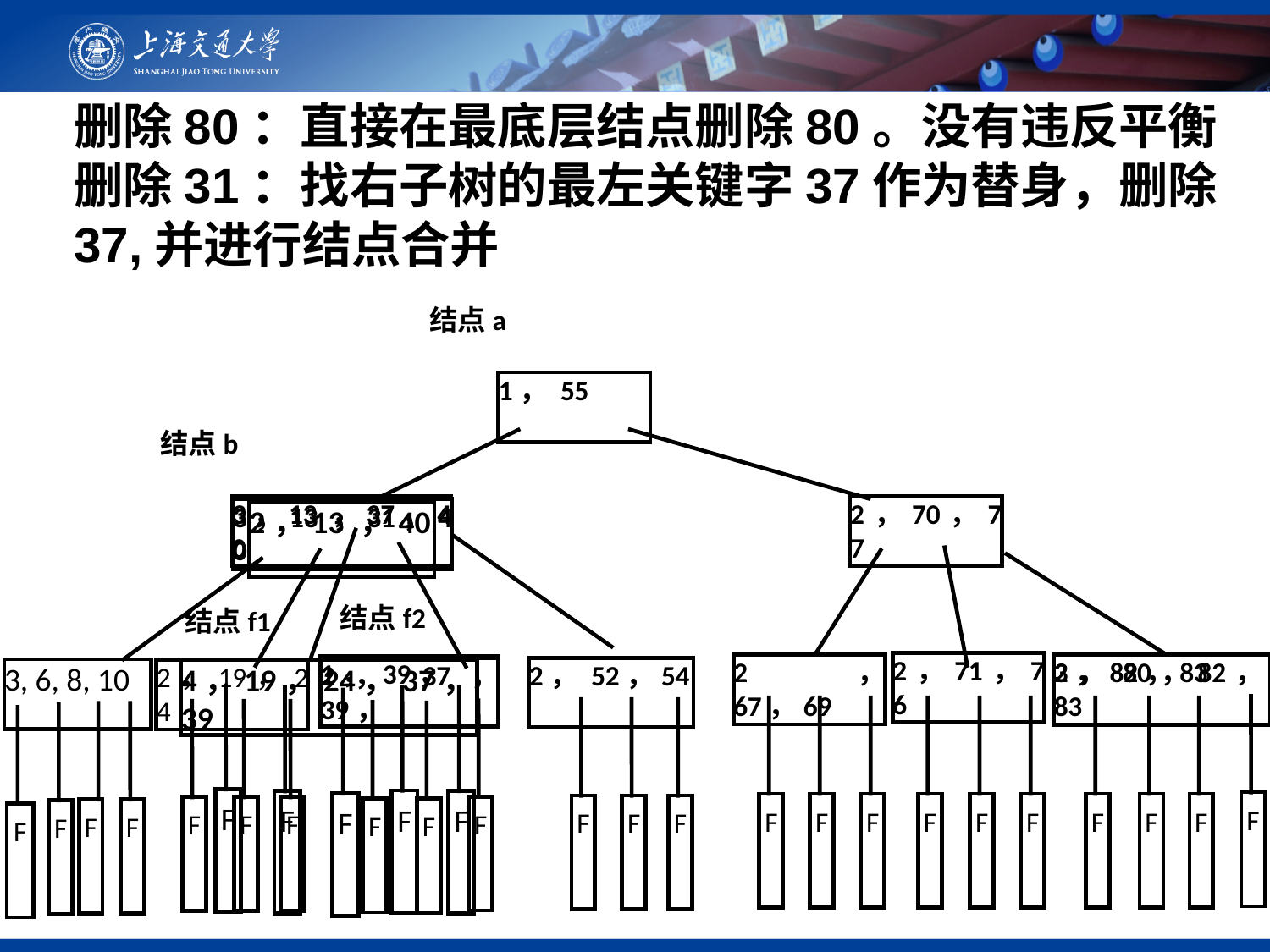

删除80：直接在最底层结点删除80。没有违反平衡
删除31：找右子树的最左关键字37作为替身，删除37,并进行结点合并
结点a
1， 55
结点b

2，70，77
3，13 ，37，40
3，13 ，31，40
2，13 ，40

结点f2
结点f1
2，71，76
2，82，83
2， 67，69
3， 80，82，83
1， 39，
2， 37， 39，
2， 52，54
3, 6, 8, 10
2，19，24
4，19，24，37，39

F

F

F

F

F

F

F

F

F

F

F

F

F

F

F

F

F

F

F

F

F

F

F

F

F

F

F

F